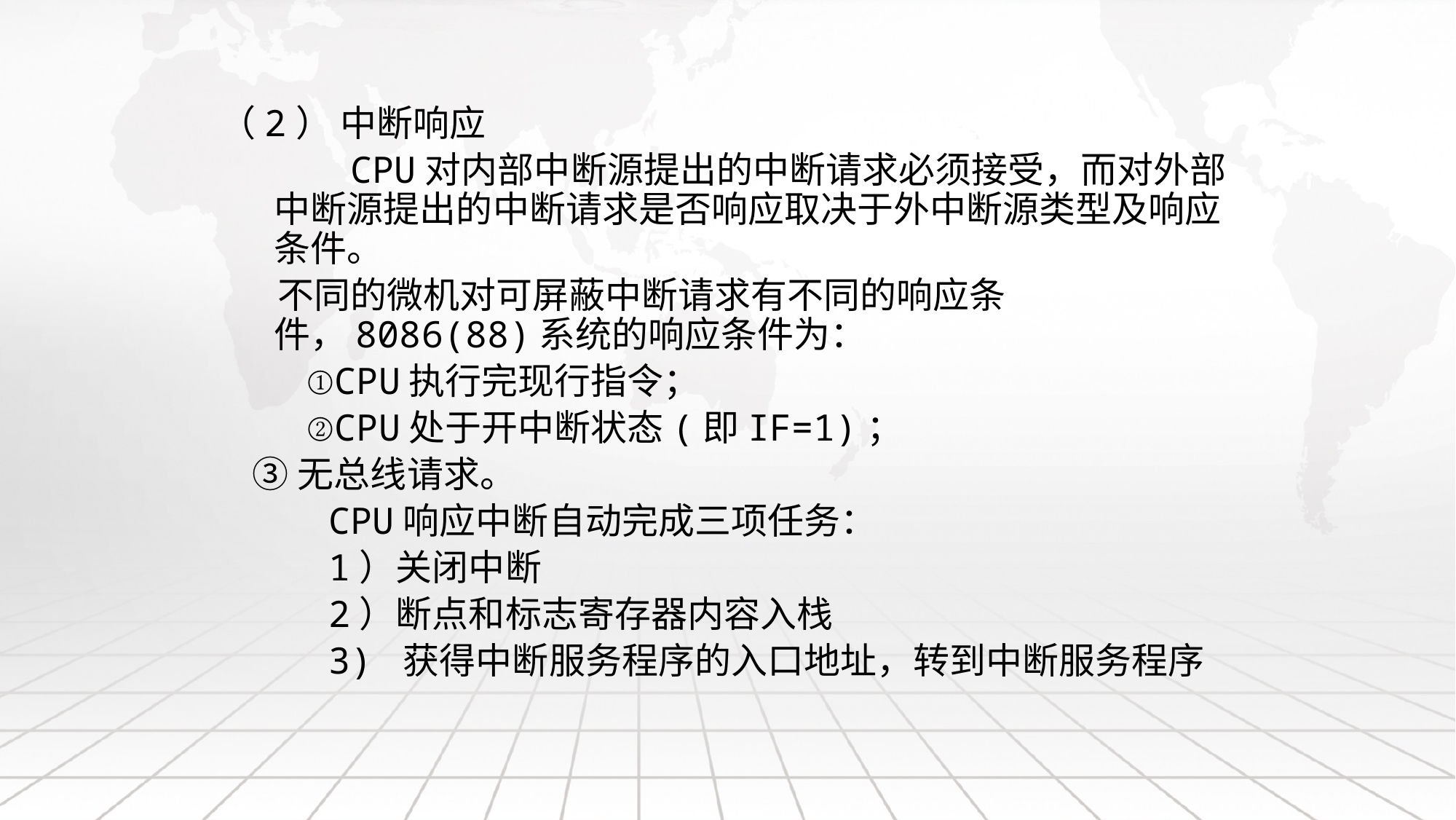

（2） 中断响应
      CPU对内部中断源提出的中断请求必须接受，而对外部中断源提出的中断请求是否响应取决于外中断源类型及响应条件。
      不同的微机对可屏蔽中断请求有不同的响应条件，8086(88)系统的响应条件为：
    ①CPU执行完现行指令；
    ②CPU处于开中断状态(即IF=1)；
    ③无总线请求。
     CPU响应中断自动完成三项任务：
     1）关闭中断
     2）断点和标志寄存器内容入栈
     3) 获得中断服务程序的入口地址，转到中断服务程序